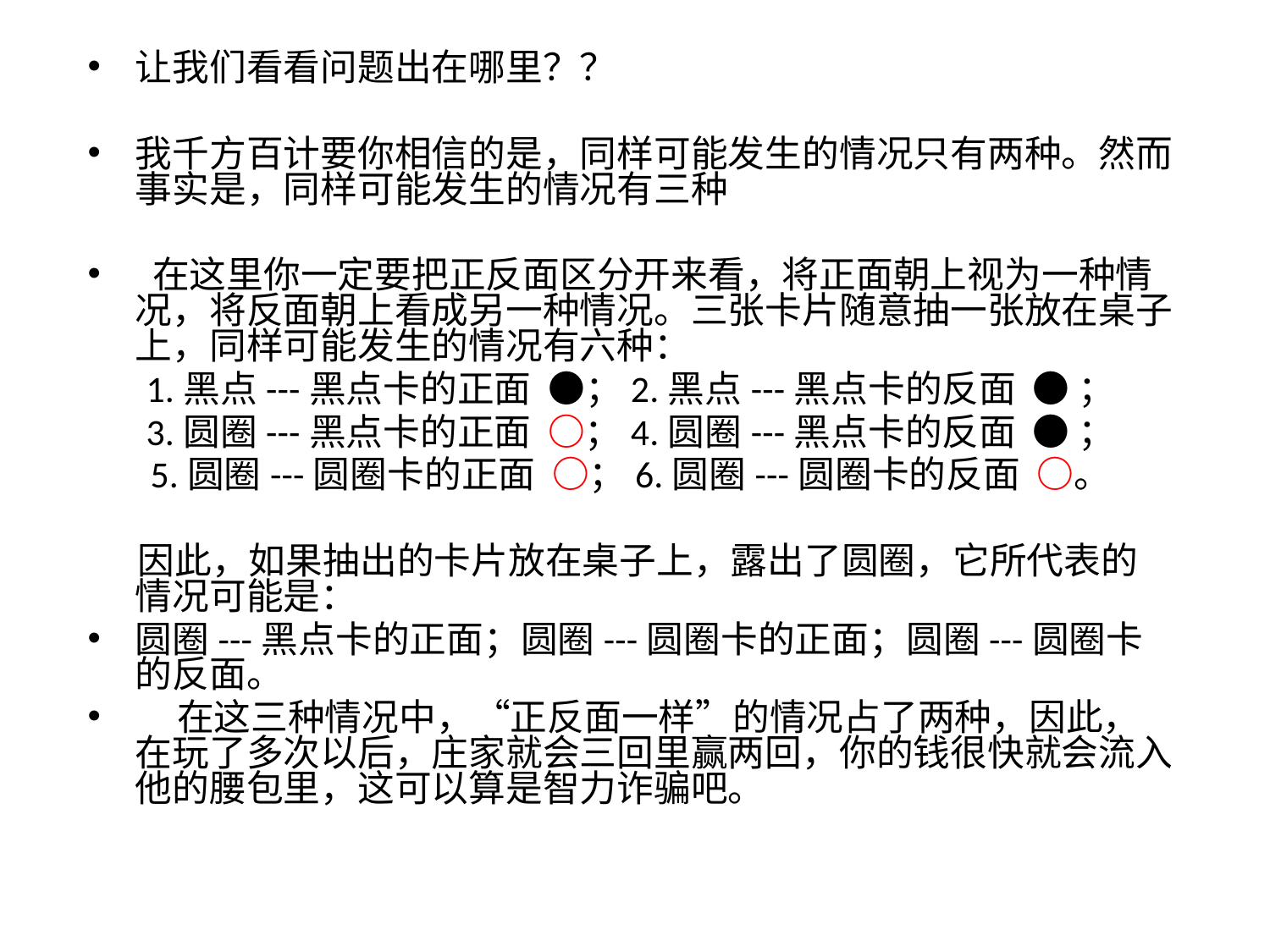

让我们看看问题出在哪里？？

我千方百计要你相信的是，同样可能发生的情况只有两种。然而事实是，同样可能发生的情况有三种

 在这里你一定要把正反面区分开来看，将正面朝上视为一种情况，将反面朝上看成另一种情况。三张卡片随意抽一张放在桌子上，同样可能发生的情况有六种：
1.黑点---黑点卡的正面  ●；2.黑点---黑点卡的反面  ● ；
3.圆圈---黑点卡的正面  ○；4.圆圈---黑点卡的反面  ● ；
5.圆圈---圆圈卡的正面  ○；6.圆圈---圆圈卡的反面  ○。

     因此，如果抽出的卡片放在桌子上，露出了圆圈，它所代表的情况可能是：
圆圈---黑点卡的正面；圆圈---圆圈卡的正面；圆圈---圆圈卡的反面。
    在这三种情况中，“正反面一样”的情况占了两种，因此，在玩了多次以后，庄家就会三回里赢两回，你的钱很快就会流入他的腰包里，这可以算是智力诈骗吧。